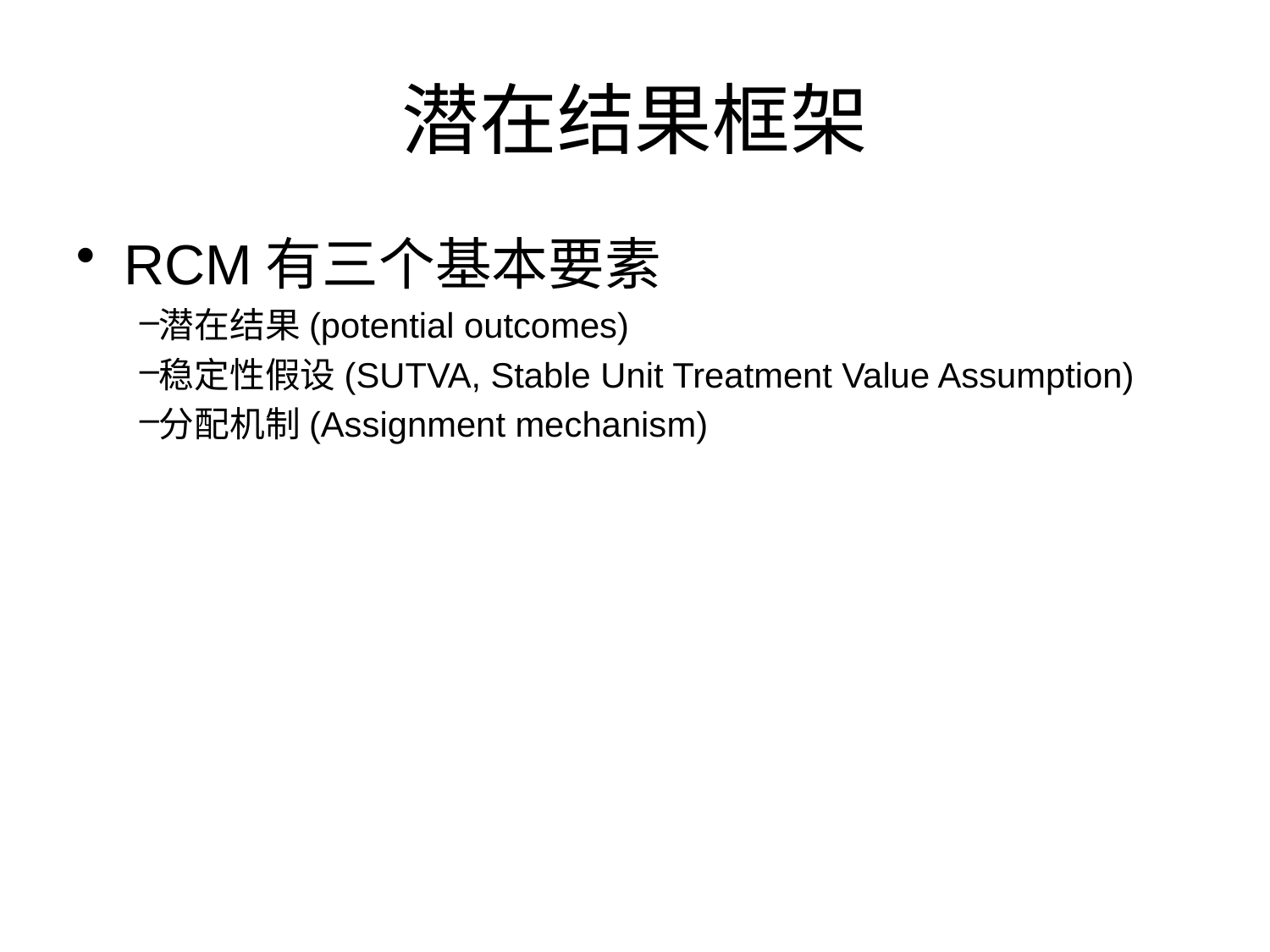

# 潜在结果框架
RCM有三个基本要素
潜在结果(potential outcomes)
稳定性假设(SUTVA, Stable Unit Treatment Value Assumption)
分配机制(Assignment mechanism)